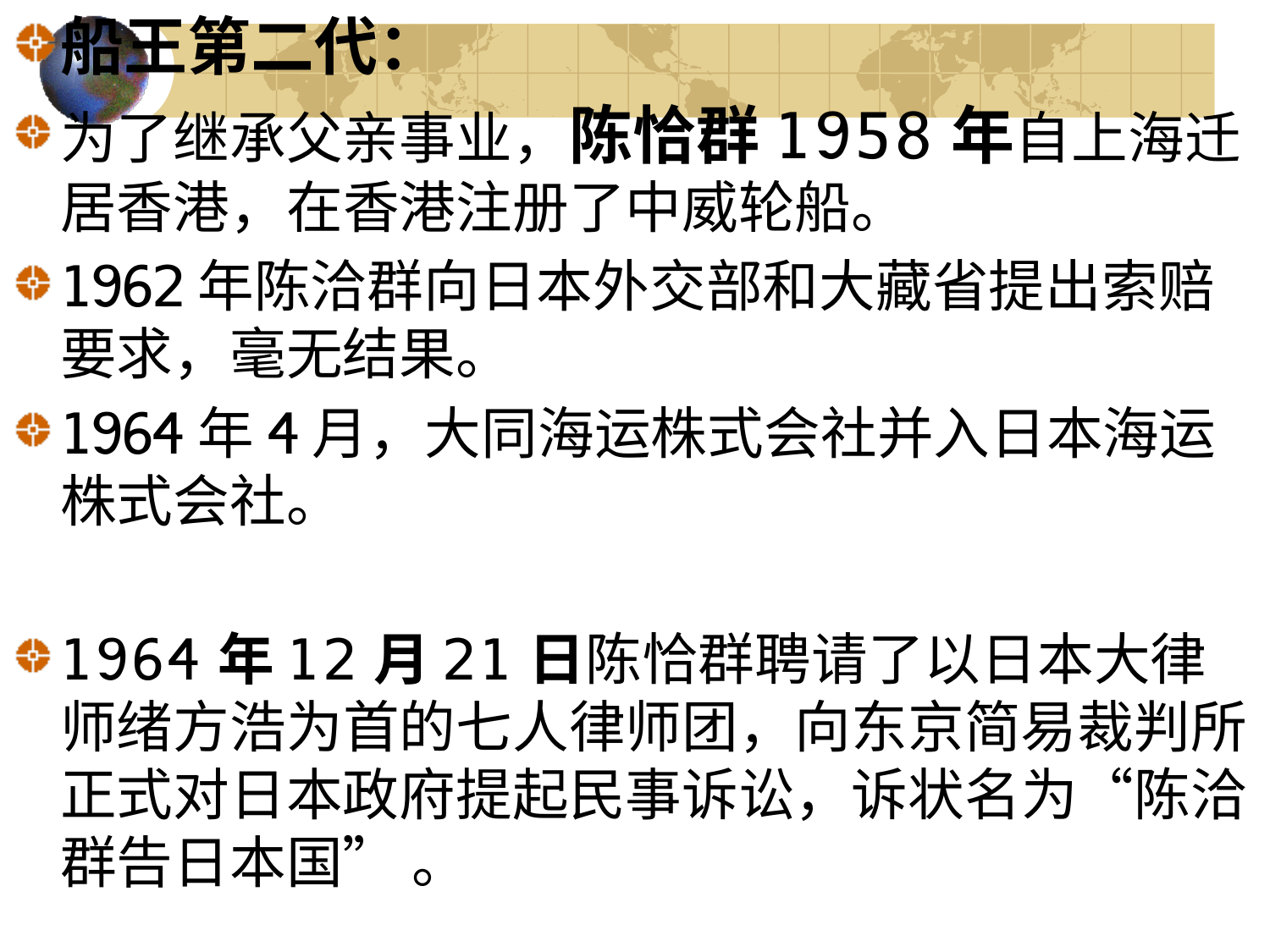

船王第二代：
为了继承父亲事业，陈恰群1958年自上海迁居香港，在香港注册了中威轮船。
1962年陈洽群向日本外交部和大藏省提出索赔要求，毫无结果。
1964年4月，大同海运株式会社并入日本海运株式会社。

1964年12月21日陈恰群聘请了以日本大律师绪方浩为首的七人律师团，向东京简易裁判所正式对日本政府提起民事诉讼，诉状名为“陈洽群告日本国” 。